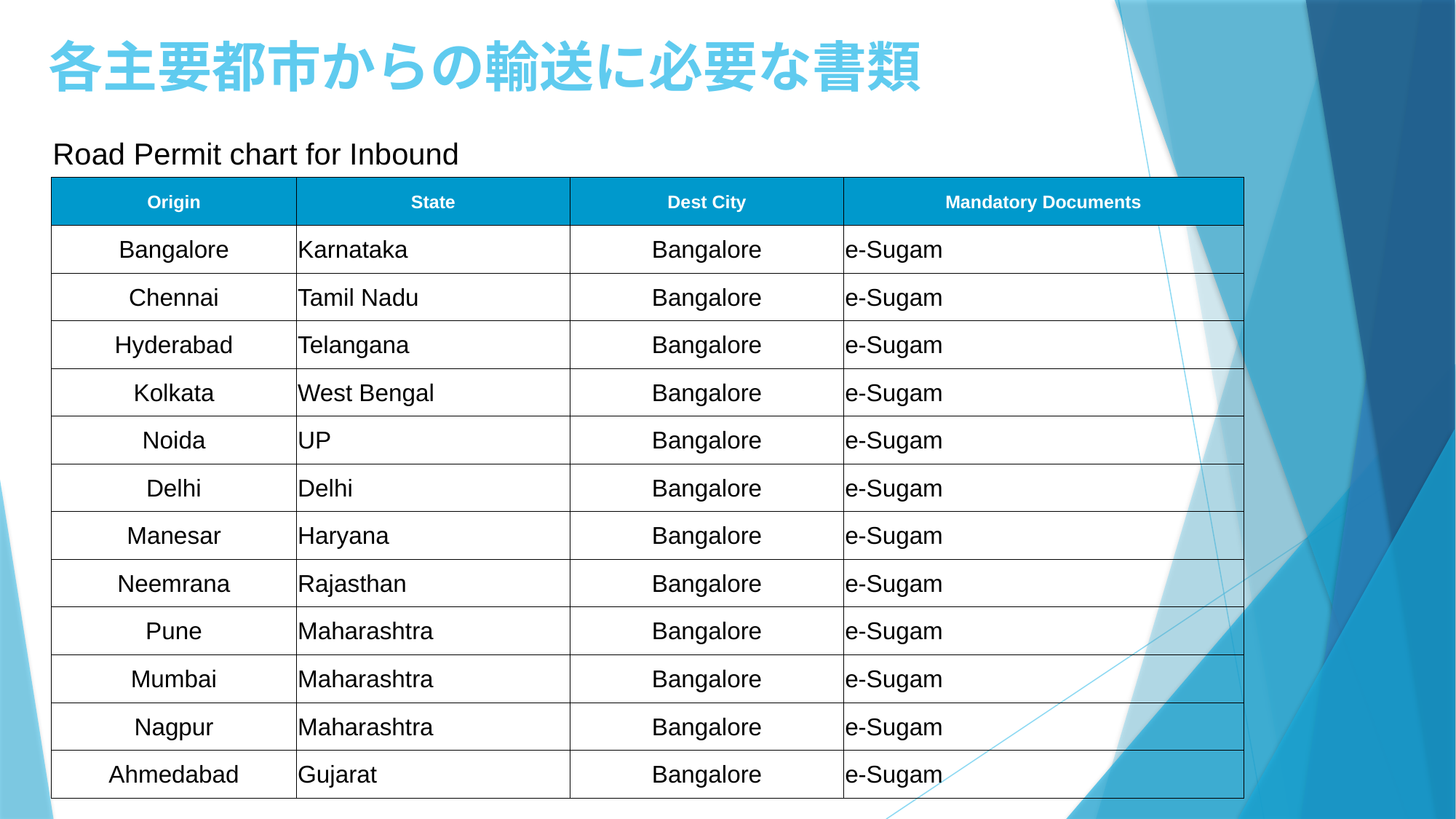

# 各主要都市からの輸送に必要な書類
| Road Permit chart for Inbound |  |  |  |  |  |
| --- | --- | --- | --- | --- | --- |
| Origin | State | Dest City | Mandatory Documents |  |  |
| Bangalore | Karnataka | Bangalore | e-Sugam |  |  |
| Chennai | Tamil Nadu | Bangalore | e-Sugam |  |  |
| Hyderabad | Telangana | Bangalore | e-Sugam |  |  |
| Kolkata | West Bengal | Bangalore | e-Sugam |  |  |
| Noida | UP | Bangalore | e-Sugam |  |  |
| Delhi | Delhi | Bangalore | e-Sugam |  |  |
| Manesar | Haryana | Bangalore | e-Sugam |  |  |
| Neemrana | Rajasthan | Bangalore | e-Sugam |  |  |
| Pune | Maharashtra | Bangalore | e-Sugam |  |  |
| Mumbai | Maharashtra | Bangalore | e-Sugam |  |  |
| Nagpur | Maharashtra | Bangalore | e-Sugam |  |  |
| Ahmedabad | Gujarat | Bangalore | e-Sugam |  |  |